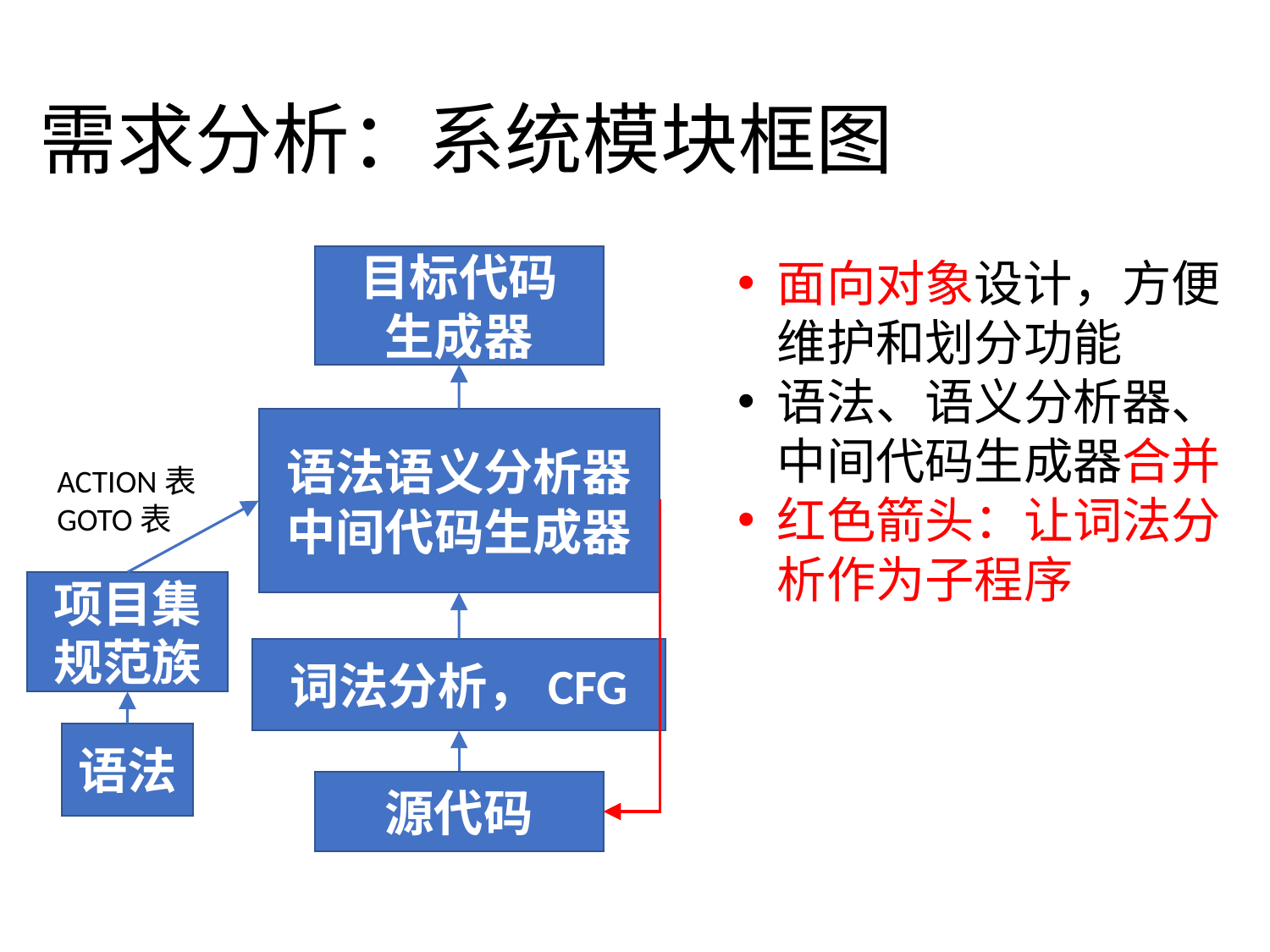

# 需求分析：系统模块框图
目标代码
生成器
面向对象设计，方便维护和划分功能
语法、语义分析器、中间代码生成器合并
红色箭头：让词法分析作为子程序

语法语义分析器
中间代码生成器
ACTION表
GOTO表
项目集
规范族
词法分析，CFG
语法
源代码